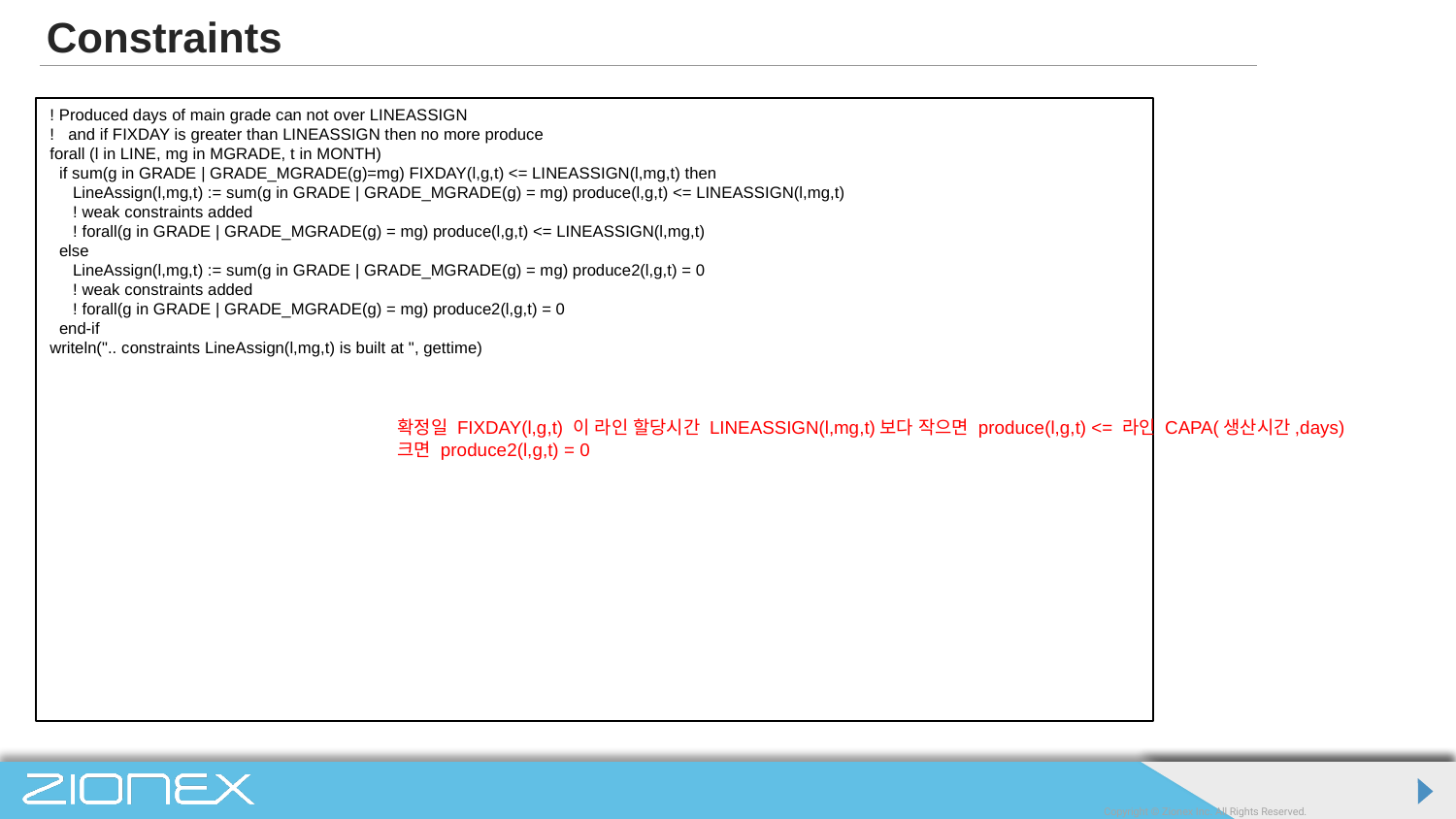

# Constraints
! Produced days of main grade can not over LINEASSIGN
!   and if FIXDAY is greater than LINEASSIGN then no more produce
forall (l in LINE, mg in MGRADE, t in MONTH)
  if sum(g in GRADE | GRADE_MGRADE(g)=mg) FIXDAY(l,g,t) <= LINEASSIGN(l,mg,t) then
     LineAssign(l,mg,t) := sum(g in GRADE | GRADE_MGRADE(g) = mg) produce(l,g,t) <= LINEASSIGN(l,mg,t)
     ! weak constraints added
     ! forall(g in GRADE | GRADE_MGRADE(g) = mg) produce(l,g,t) <= LINEASSIGN(l,mg,t)
  else
     LineAssign(l,mg,t) := sum(g in GRADE | GRADE_MGRADE(g) = mg) produce2(l,g,t) = 0
     ! weak constraints added
     ! forall(g in GRADE | GRADE_MGRADE(g) = mg) produce2(l,g,t) = 0
  end-if
writeln(".. constraints LineAssign(l,mg,t) is built at ", gettime)

확정일 FIXDAY(l,g,t) 이 라인 할당시간 LINEASSIGN(l,mg,t)보다 작으면 produce(l,g,t) <= 라인 CAPA(생산시간,days)
크면 produce2(l,g,t) = 0